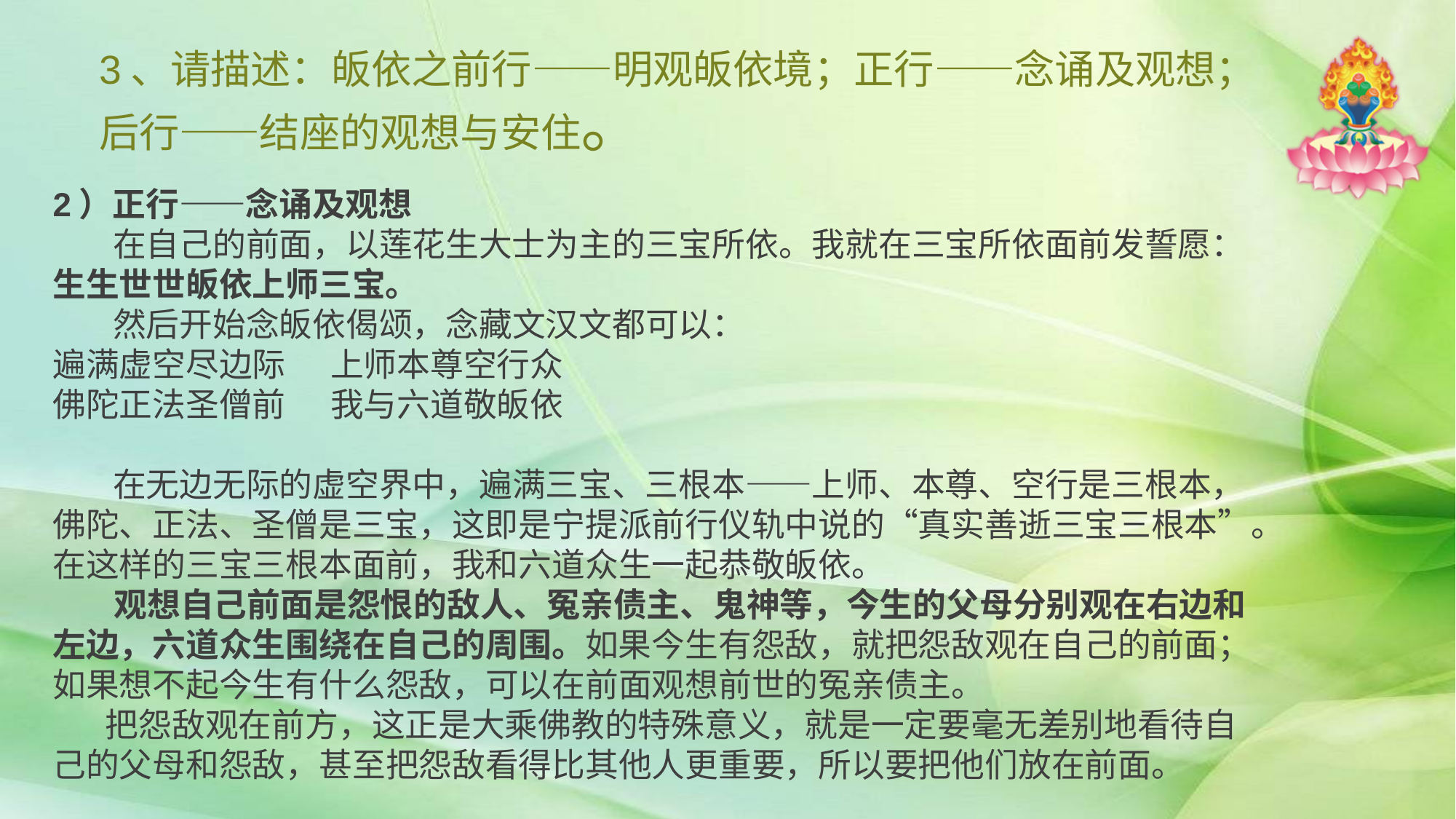

# 3、请描述：皈依之前行——明观皈依境；正行——念诵及观想；后行——结座的观想与安住。
2）正行——念诵及观想
       在自己的前面，以莲花生大士为主的三宝所依。我就在三宝所依面前发誓愿：生生世世皈依上师三宝。
       然后开始念皈依偈颂，念藏文汉文都可以：
遍满虚空尽边际      上师本尊空行众
佛陀正法圣僧前      我与六道敬皈依

       在无边无际的虚空界中，遍满三宝、三根本——上师、本尊、空行是三根本，佛陀、正法、圣僧是三宝，这即是宁提派前行仪轨中说的“真实善逝三宝三根本”。在这样的三宝三根本面前，我和六道众生一起恭敬皈依。
       观想自己前面是怨恨的敌人、冤亲债主、鬼神等，今生的父母分别观在右边和左边，六道众生围绕在自己的周围。如果今生有怨敌，就把怨敌观在自己的前面；如果想不起今生有什么怨敌，可以在前面观想前世的冤亲债主。
      把怨敌观在前方，这正是大乘佛教的特殊意义，就是一定要毫无差别地看待自己的父母和怨敌，甚至把怨敌看得比其他人更重要，所以要把他们放在前面。